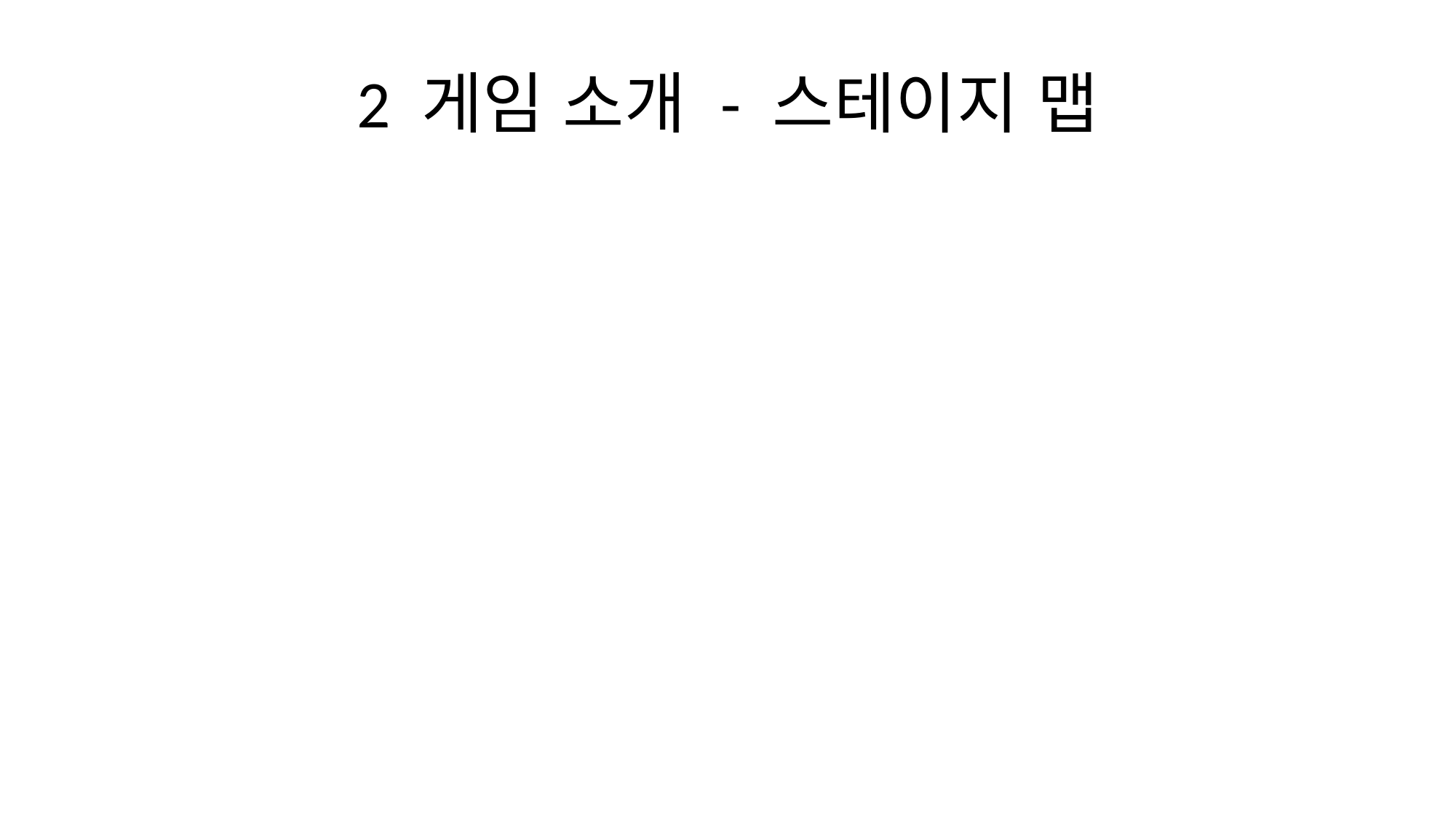

# 2 게임 소개 - 스테이지 맵